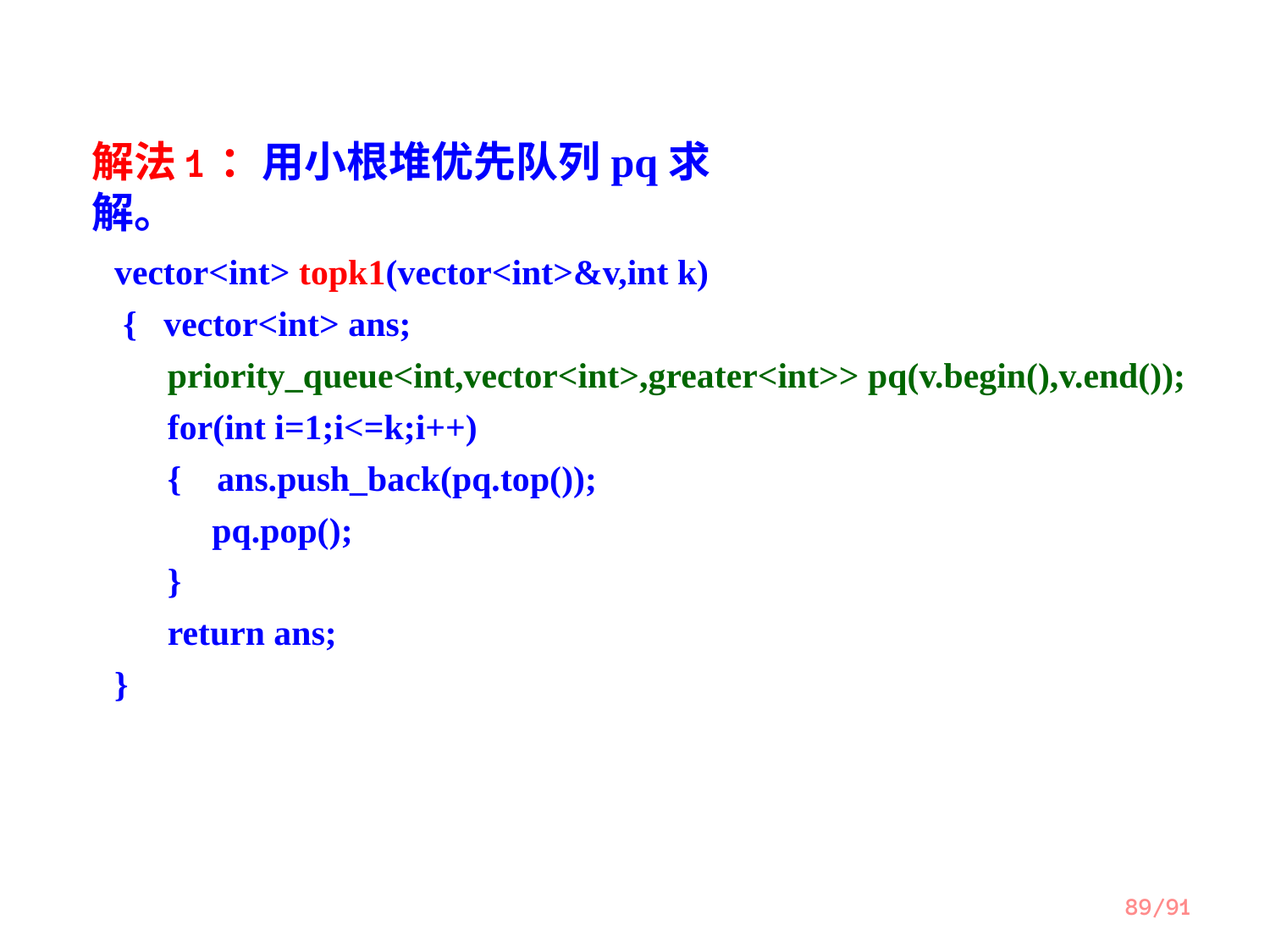

解法1：用小根堆优先队列pq求解。
vector<int> topk1(vector<int>&v,int k)
 {   vector<int> ans;
      priority_queue<int,vector<int>,greater<int>> pq(v.begin(),v.end());
      for(int i=1;i<=k;i++)
      {    ans.push_back(pq.top());
           pq.pop();
      }
      return ans;
}
89/91